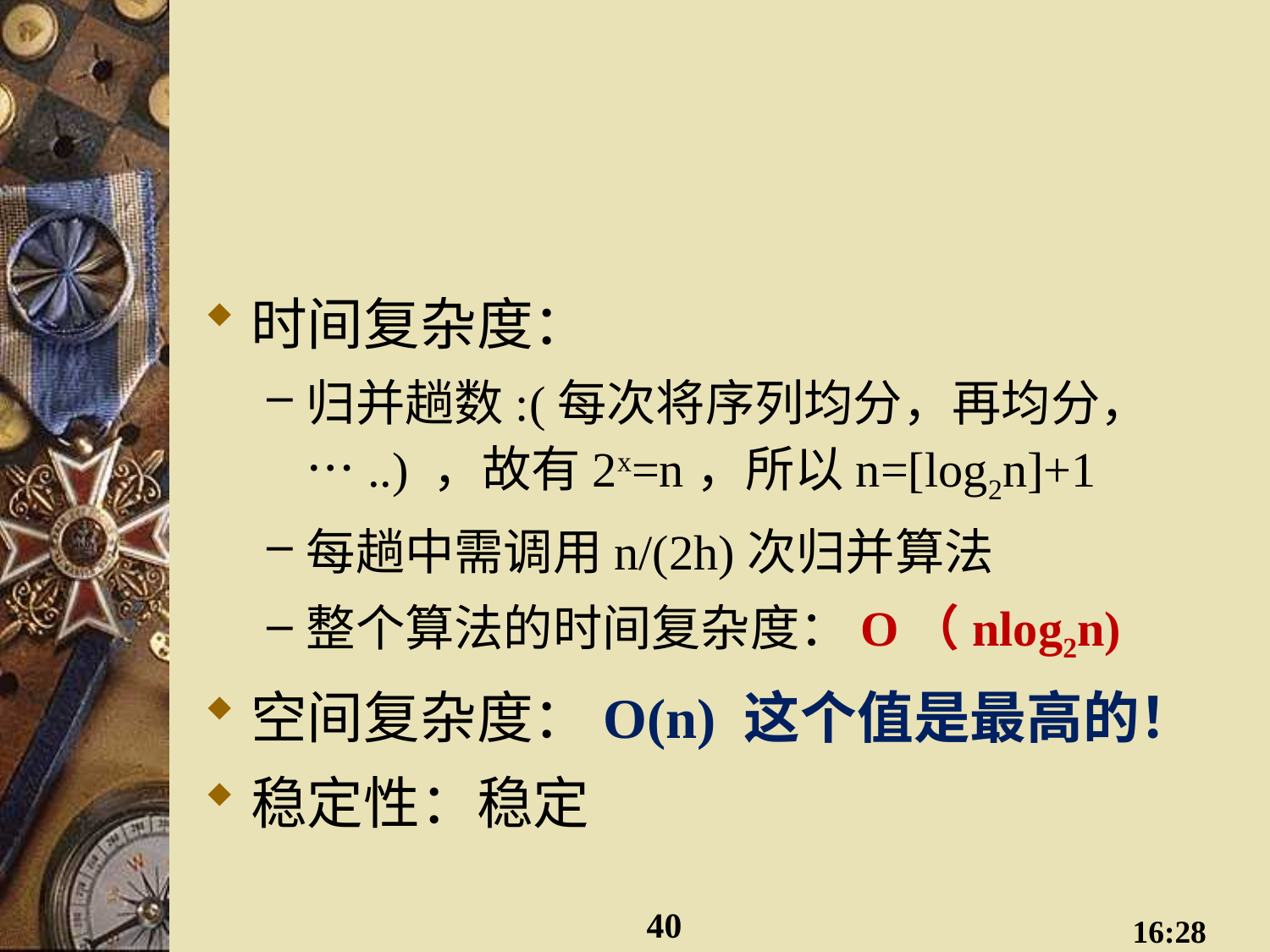

#
时间复杂度：
归并趟数:(每次将序列均分，再均分，…..) ，故有2x=n，所以n=[log2n]+1
每趟中需调用n/(2h)次归并算法
整个算法的时间复杂度：O（nlog2n)
空间复杂度：O(n) 这个值是最高的！
稳定性：稳定